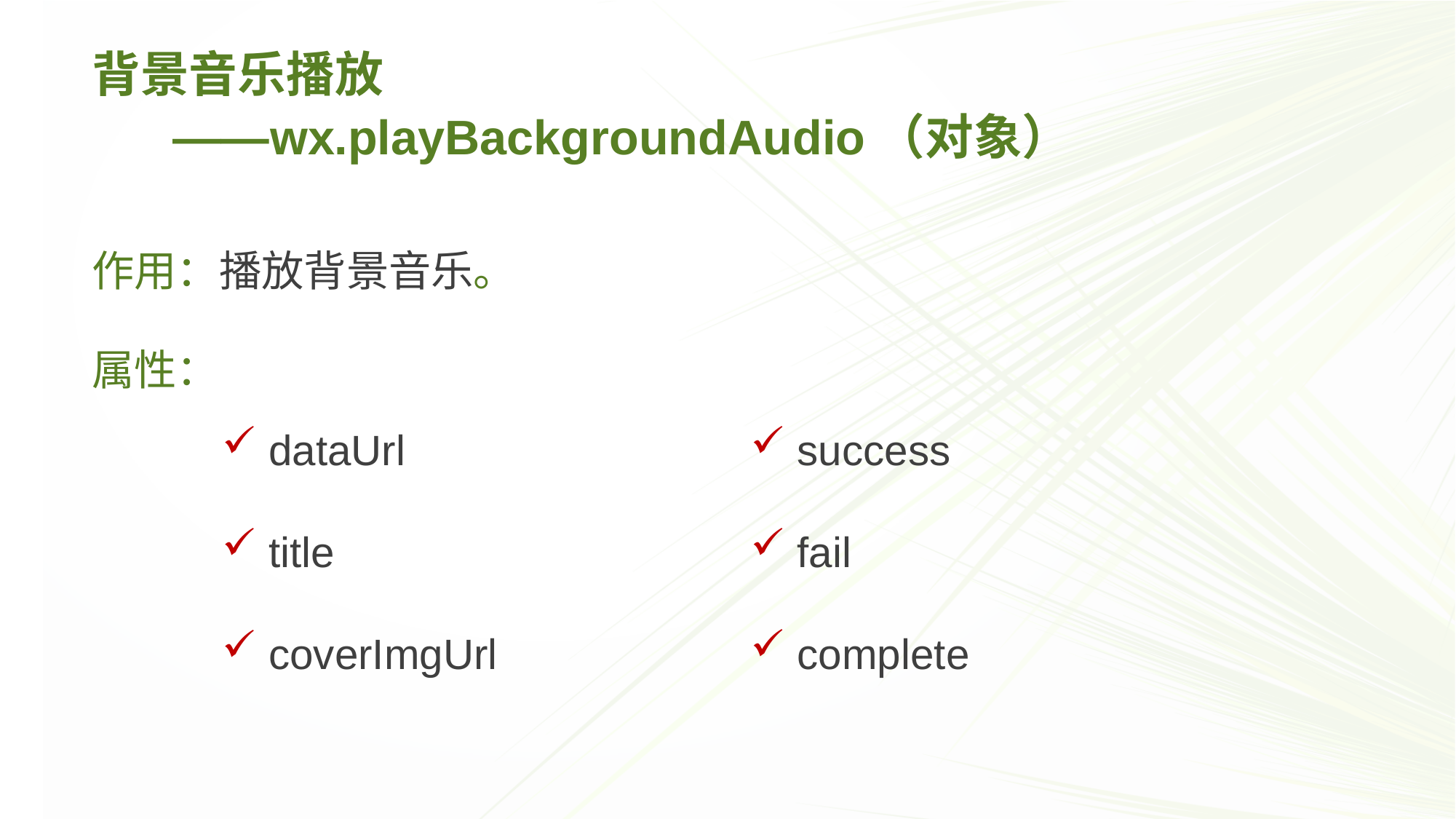

作用：播放背景音乐。
背景音乐播放
      ——wx.playBackgroundAudio（对象）
属性：

 dataUrl
 title
 coverImgUrl
 success
 fail
 complete